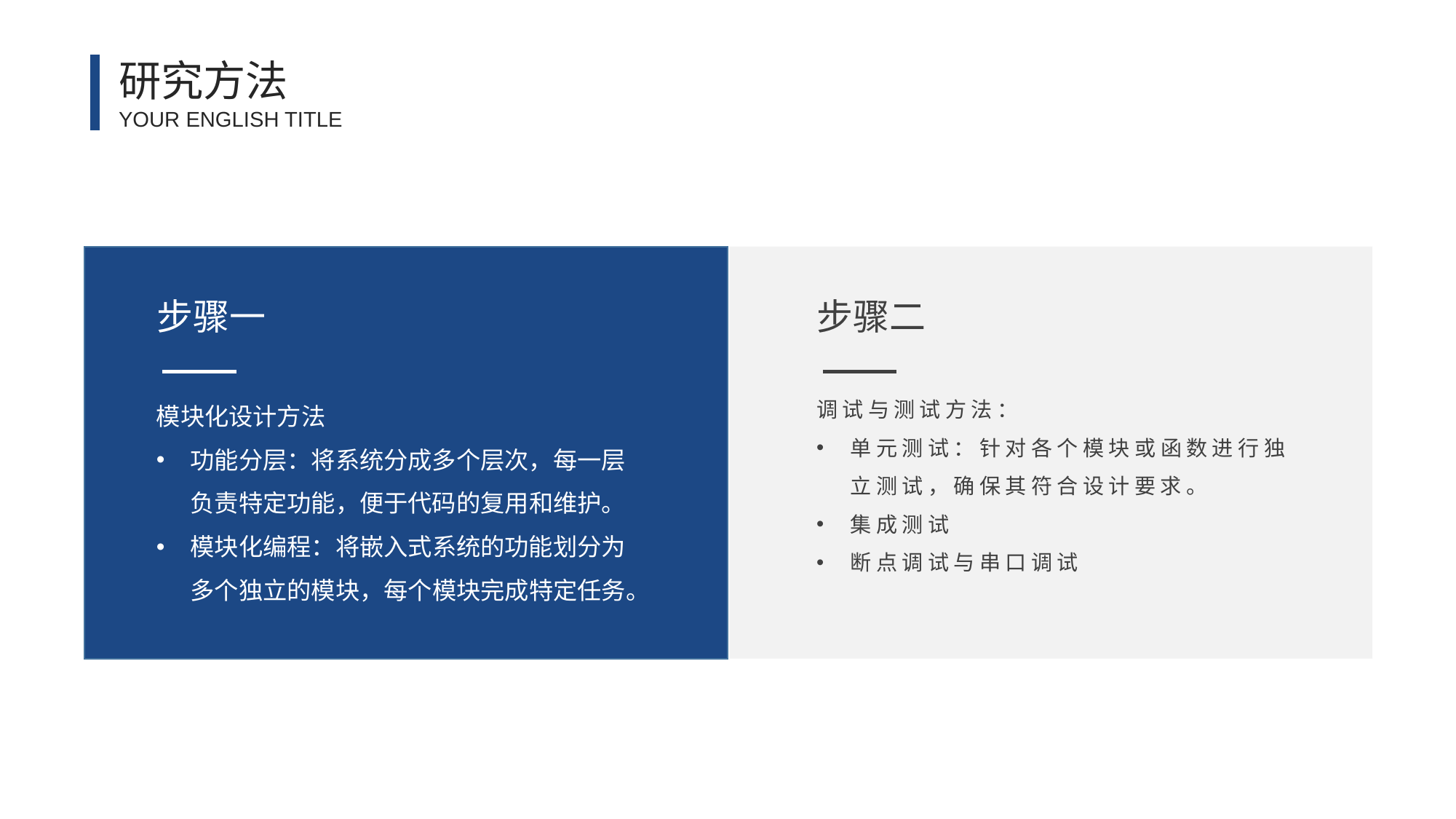

研究方法
YOUR ENGLISH TITLE

步骤一
步骤二
调试与测试方法：
单元测试：针对各个模块或函数进行独立测试，确保其符合设计要求。
集成测试
断点调试与串口调试

模块化设计方法
功能分层：将系统分成多个层次，每一层负责特定功能，便于代码的复用和维护。
模块化编程：将嵌入式系统的功能划分为多个独立的模块，每个模块完成特定任务。